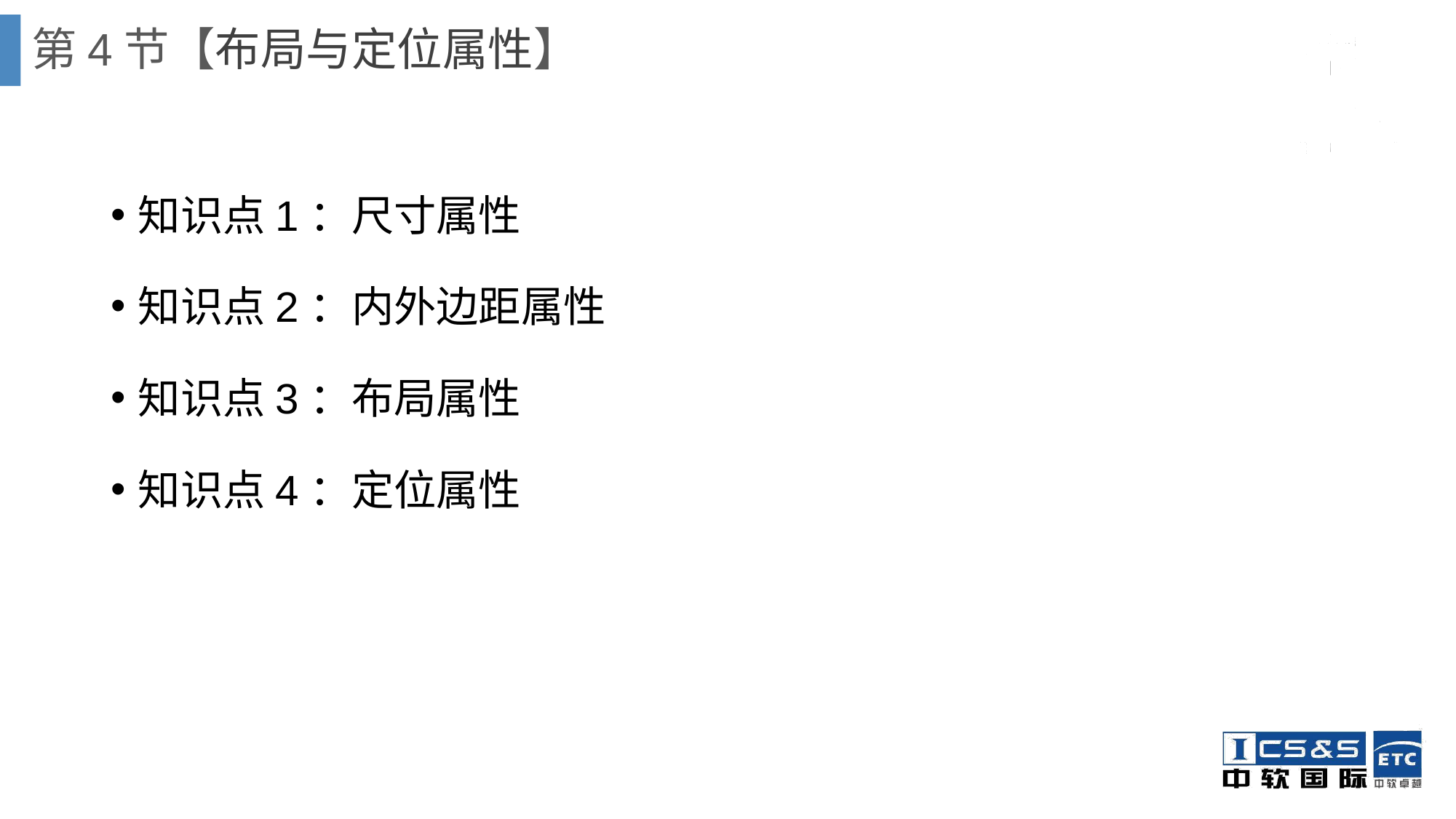

# 第4节【布局与定位属性】
知识点1：尺寸属性
知识点2：内外边距属性
知识点3：布局属性
知识点4：定位属性